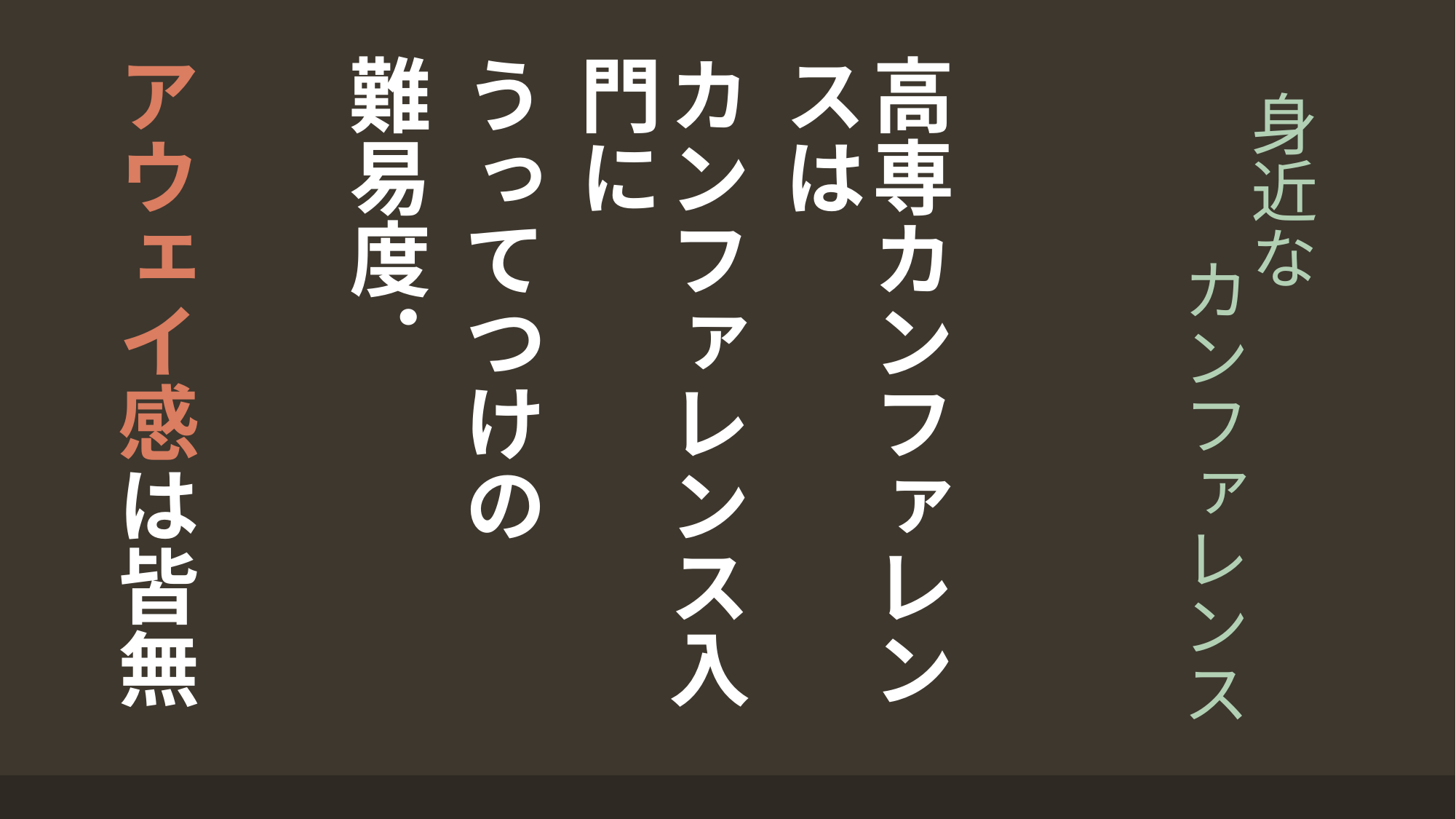

高専カンファレンスは
カンファレンス入門に
うってつけの
難易度．

アウェイ感は皆無
# 身近な カンファレンス